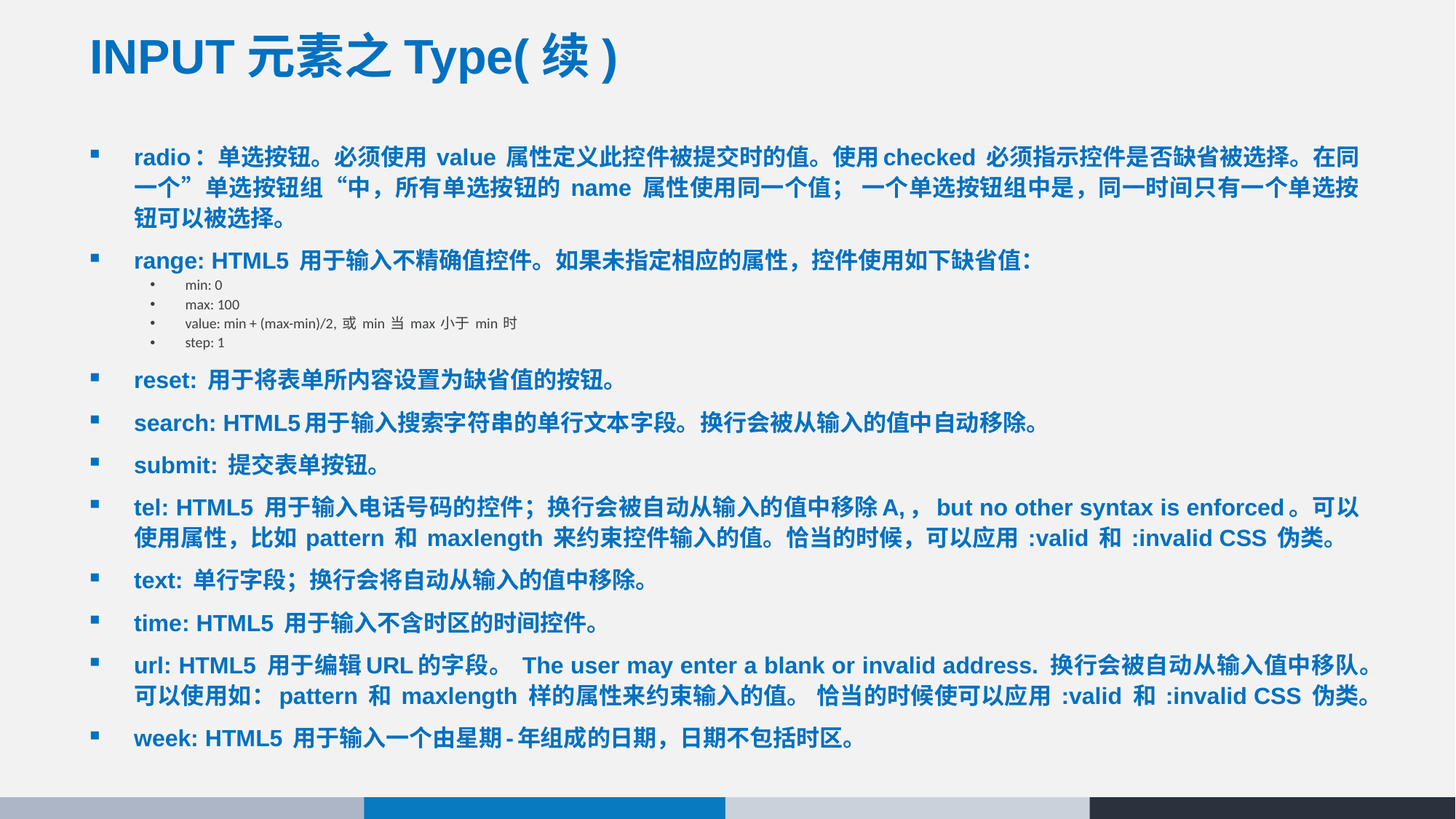

# INPUT元素之Type(续)
radio：单选按钮。必须使用 value 属性定义此控件被提交时的值。使用checked 必须指示控件是否缺省被选择。在同一个”单选按钮组“中，所有单选按钮的 name 属性使用同一个值； 一个单选按钮组中是，同一时间只有一个单选按钮可以被选择。
range: HTML5 用于输入不精确值控件。如果未指定相应的属性，控件使用如下缺省值：
min: 0
max: 100
value: min + (max-min)/2, 或 min 当 max 小于 min 时
step: 1
reset: 用于将表单所内容设置为缺省值的按钮。
search: HTML5用于输入搜索字符串的单行文本字段。换行会被从输入的值中自动移除。
submit: 提交表单按钮。
tel: HTML5 用于输入电话号码的控件；换行会被自动从输入的值中移除A,，but no other syntax is enforced。可以使用属性，比如 pattern 和 maxlength 来约束控件输入的值。恰当的时候，可以应用 :valid 和 :invalid CSS 伪类。
text: 单行字段；换行会将自动从输入的值中移除。
time: HTML5 用于输入不含时区的时间控件。
url: HTML5 用于编辑URL的字段。 The user may enter a blank or invalid address. 换行会被自动从输入值中移队。可以使用如：pattern 和 maxlength 样的属性来约束输入的值。 恰当的时候使可以应用 :valid 和 :invalid CSS 伪类。
week: HTML5 用于输入一个由星期-年组成的日期，日期不包括时区。